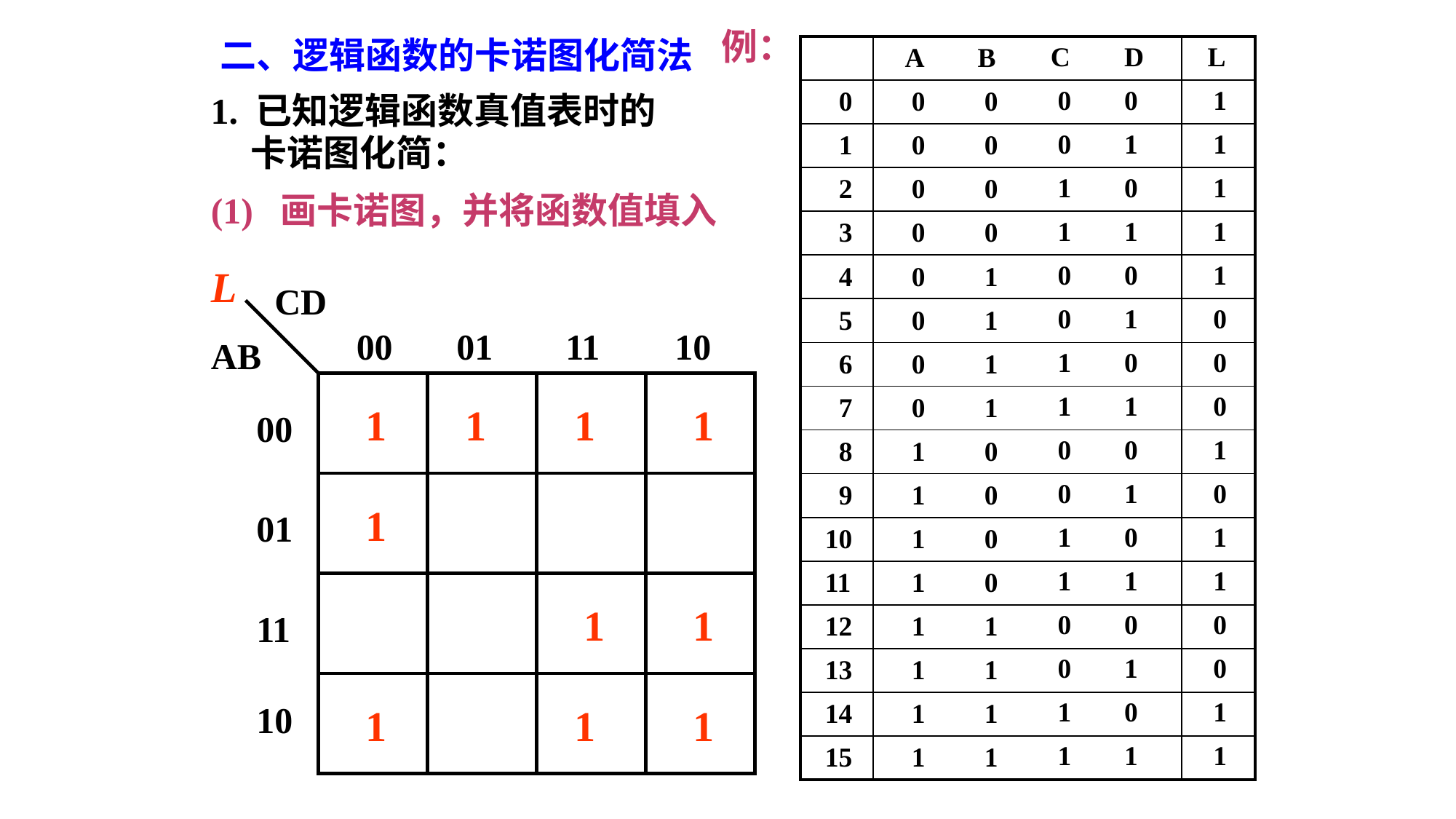

例：
二、逻辑函数的卡诺图化简法
|  | A | B | C | D | L |
| --- | --- | --- | --- | --- | --- |
| 0 | 0 | 0 | 0 | 0 | 1 |
| 1 | 0 | 0 | 0 | 1 | 1 |
| 2 | 0 | 0 | 1 | 0 | 1 |
| 3 | 0 | 0 | 1 | 1 | 1 |
| 4 | 0 | 1 | 0 | 0 | 1 |
| 5 | 0 | 1 | 0 | 1 | 0 |
| 6 | 0 | 1 | 1 | 0 | 0 |
| 7 | 0 | 1 | 1 | 1 | 0 |
| 8 | 1 | 0 | 0 | 0 | 1 |
| 9 | 1 | 0 | 0 | 1 | 0 |
| 10 | 1 | 0 | 1 | 0 | 1 |
| 11 | 1 | 0 | 1 | 1 | 1 |
| 12 | 1 | 1 | 0 | 0 | 0 |
| 13 | 1 | 1 | 0 | 1 | 0 |
| 14 | 1 | 1 | 1 | 0 | 1 |
| 15 | 1 | 1 | 1 | 1 | 1 |
  1. 已知逻辑函数真值表时的
      卡诺图化简：
(1)  画卡诺图，并将函数值填入
L
CD

00
01
11
10
AB
00
01
11
10
1
1
1
1
1
1
1
1
1
1